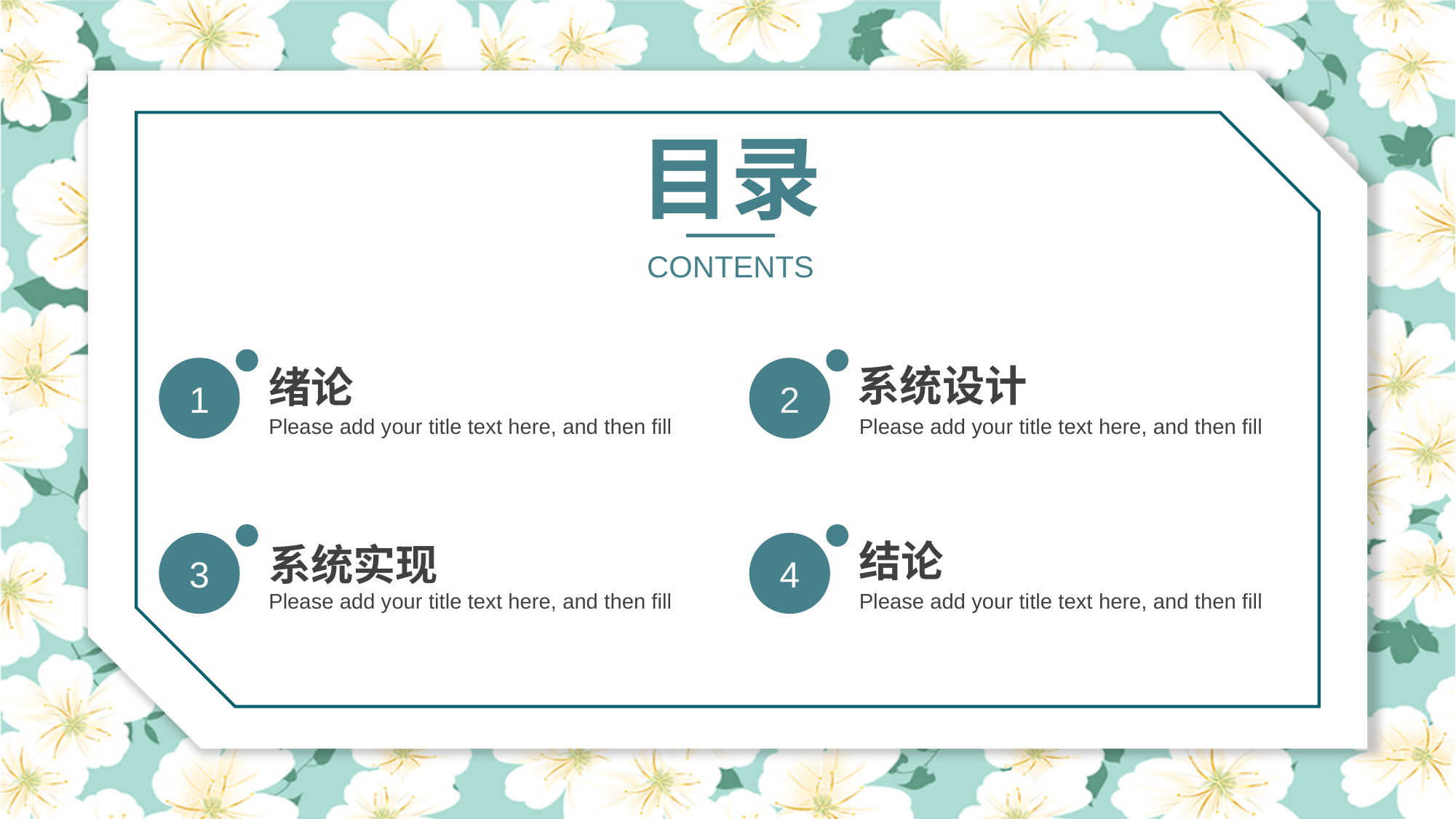

目录
目录
CONTENTS

绪论

1
Please add your title text here, and then fill

系统设计
2
Please add your title text here, and then fill

系统实现
3
Please add your title text here, and then fill

结论
4
Please add your title text here, and then fill